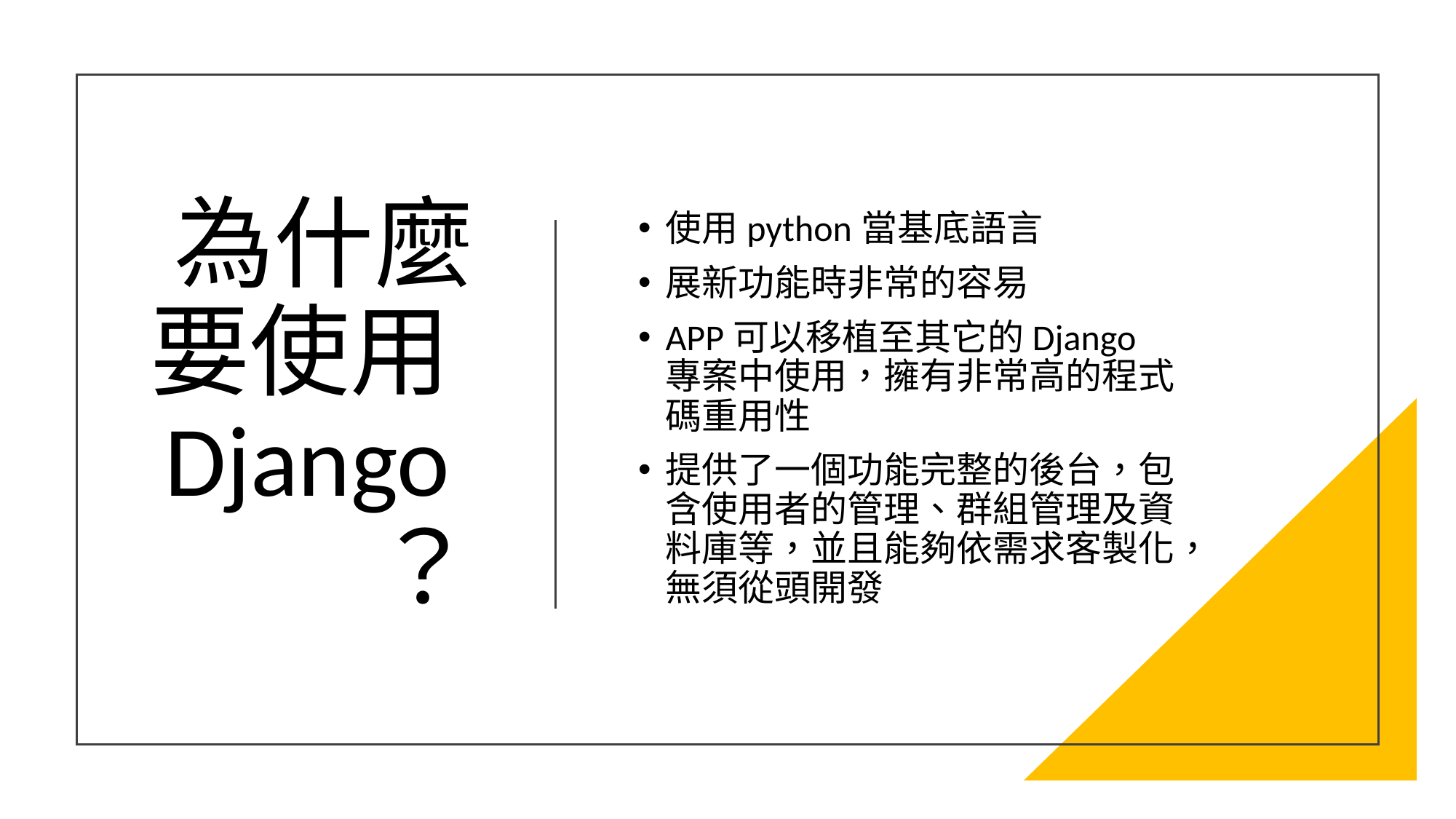

# 為什麼要使用Django？
使用python當基底語言
展新功能時非常的容易
APP可以移植至其它的Django專案中使用，擁有非常高的程式碼重用性
提供了一個功能完整的後台，包含使用者的管理、群組管理及資料庫等，並且能夠依需求客製化，無須從頭開發